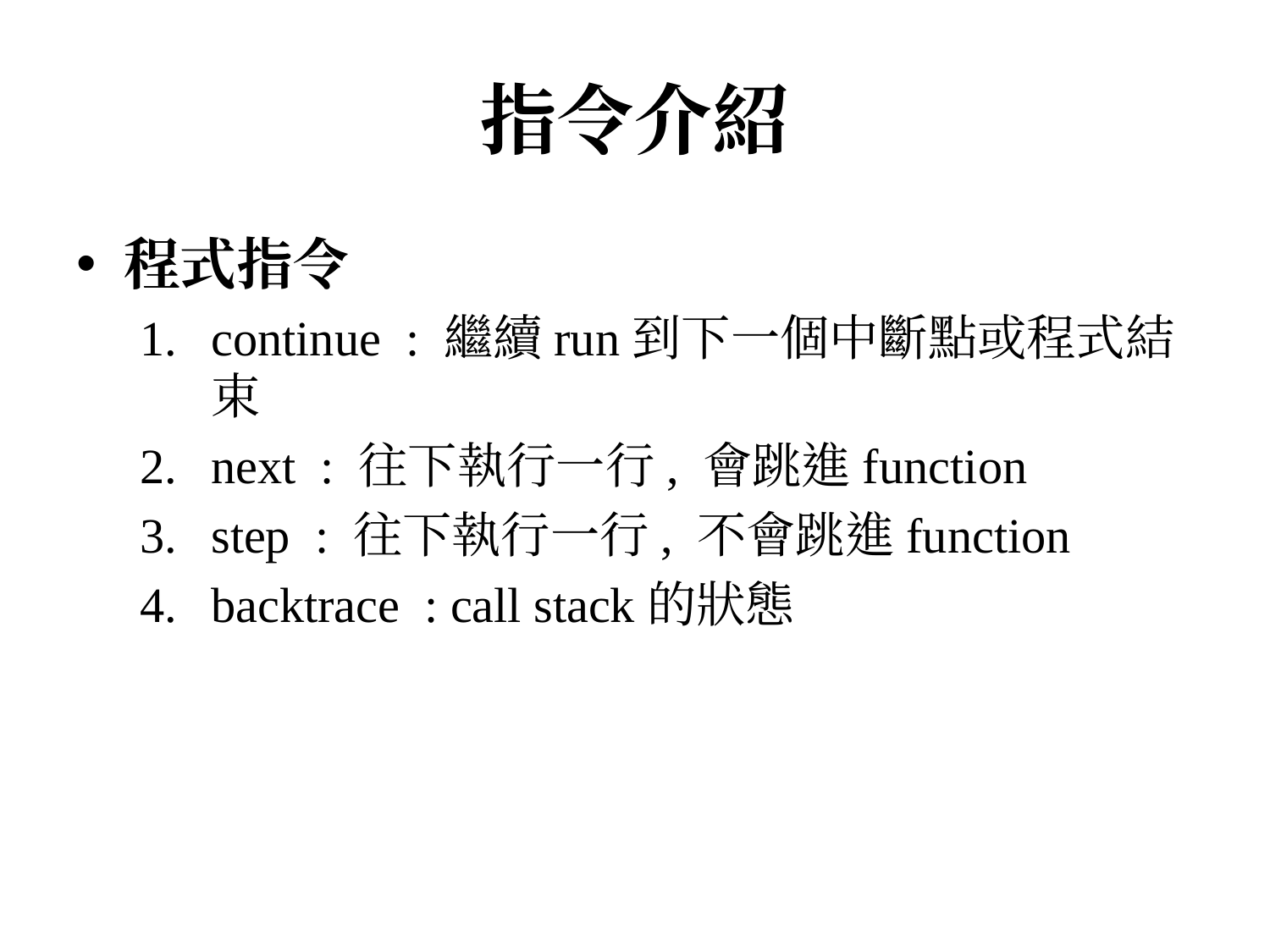

指令介紹
程式指令
continue  : 繼續run到下一個中斷點或程式結束
next  : 往下執行一行, 會跳進function
step  : 往下執行一行, 不會跳進function
backtrace  : call stack的狀態